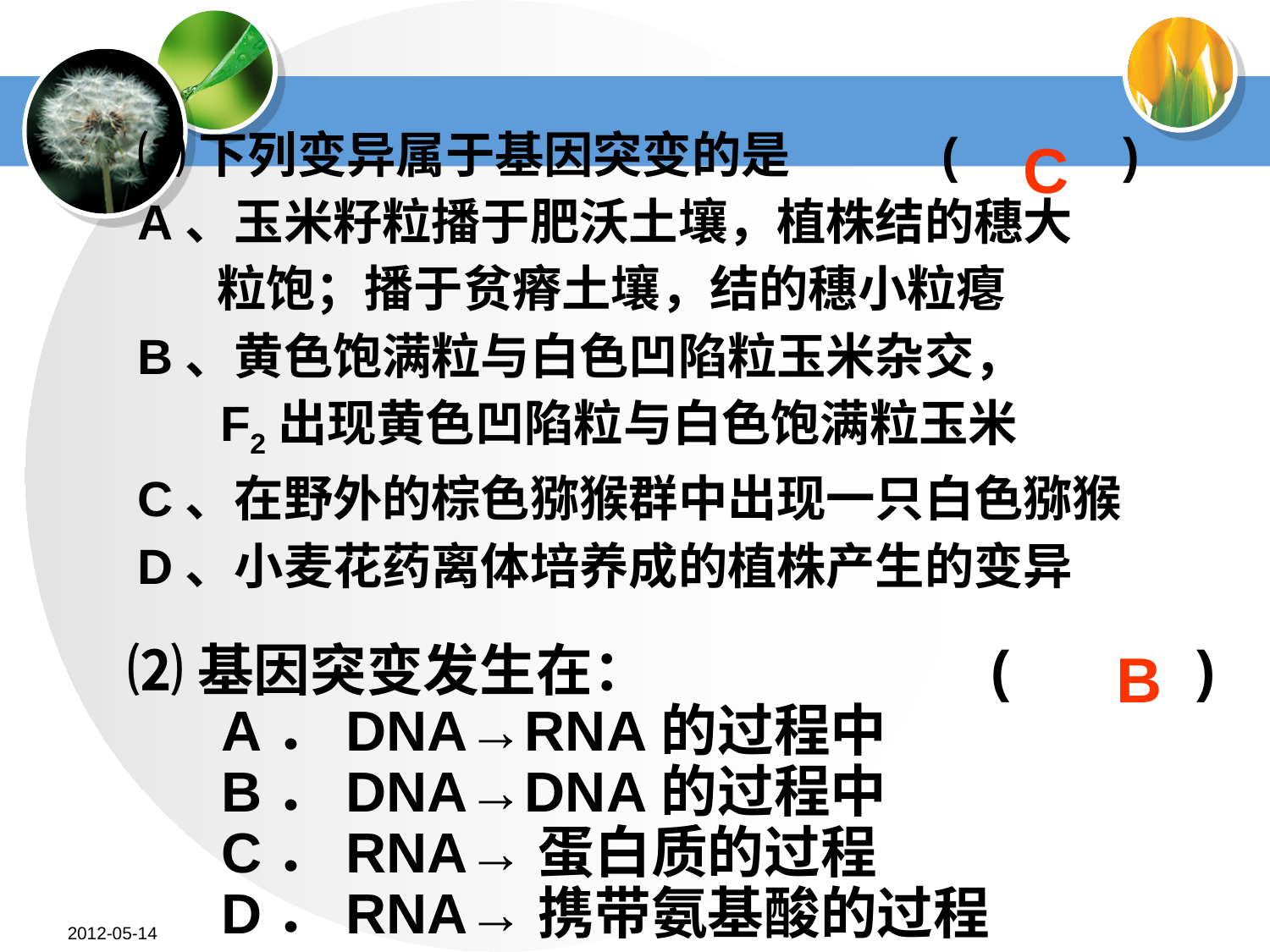

⑴下列变异属于基因突变的是        　(            )
A、玉米籽粒播于肥沃土壤，植株结的穗大
      粒饱；播于贫瘠土壤，结的穗小粒瘪
B、黄色饱满粒与白色凹陷粒玉米杂交，
      F2出现黄色凹陷粒与白色饱满粒玉米
C、在野外的棕色猕猴群中出现一只白色猕猴
D、小麦花药离体培养成的植株产生的变异
C
⑵基因突变发生在：                  　   (            )
      A．DNA→RNA的过程中
      B．DNA→DNA的过程中
      C．RNA→蛋白质的过程
      D．RNA→携带氨基酸的过程
B

2012-05-14